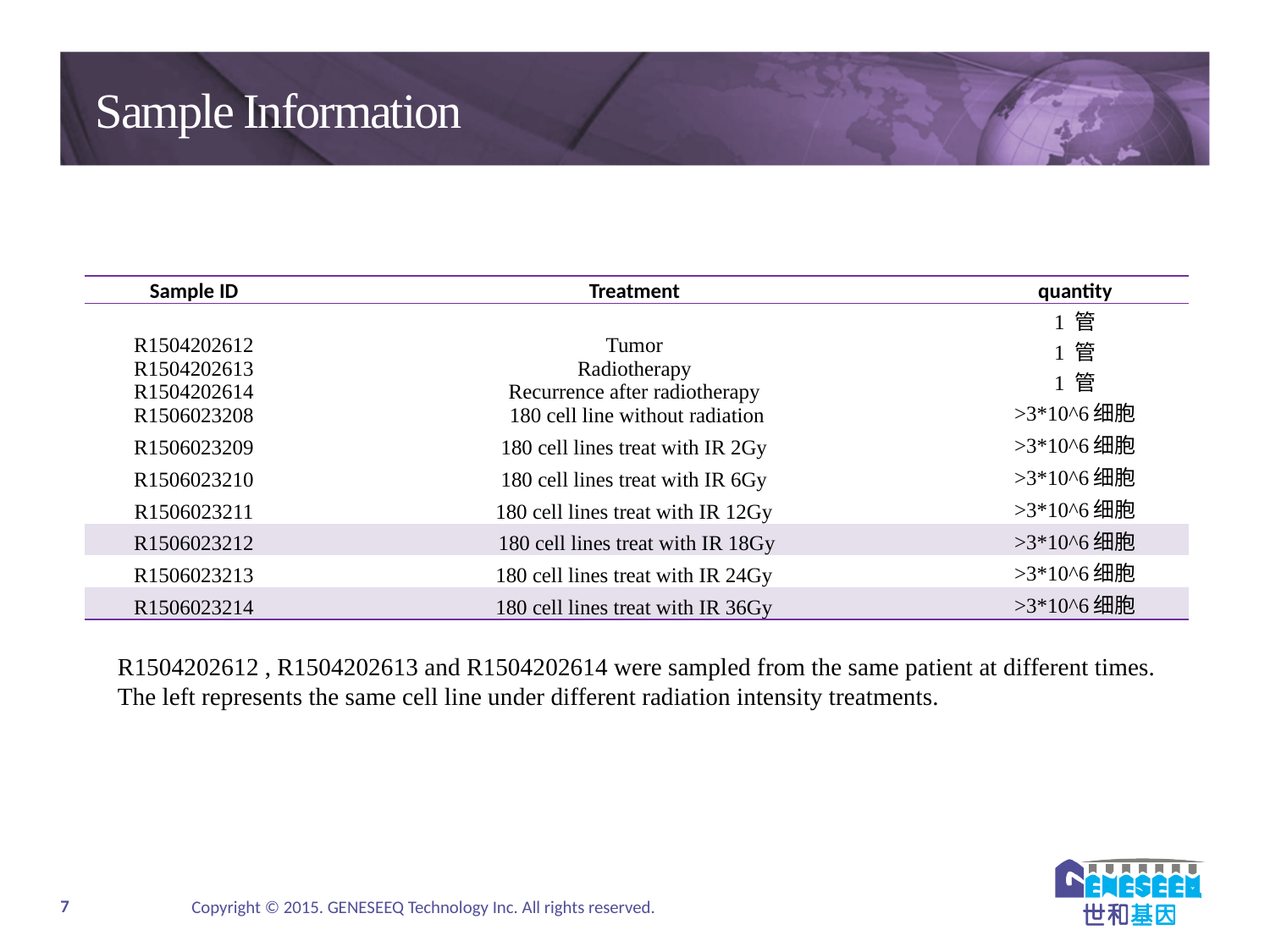

Sample Information
| Sample ID | Treatment | quantity |
| --- | --- | --- |
| R1504202612 R1504202613 R1504202614 R1506023208 | Tumor Radiotherapy Recurrence after radiotherapy 180 cell line without radiation | 1 管 1 管 1 管 >3\*10^6细胞 |
| R1506023209 | 180 cell lines treat with IR 2Gy | >3\*10^6细胞 |
| R1506023210 | 180 cell lines treat with IR 6Gy | >3\*10^6细胞 |
| R1506023211 | 180 cell lines treat with IR 12Gy | >3\*10^6细胞 |
| R1506023212 | 180 cell lines treat with IR 18Gy | >3\*10^6细胞 |
| R1506023213 | 180 cell lines treat with IR 24Gy | >3\*10^6细胞 |
| R1506023214 | 180 cell lines treat with IR 36Gy | >3\*10^6细胞 |
R1504202612 , R1504202613 and R1504202614 were sampled from the same patient at different times.
The left represents the same cell line under different radiation intensity treatments.
Copyright © 2015. GENESEEQ Technology Inc. All rights reserved.
7